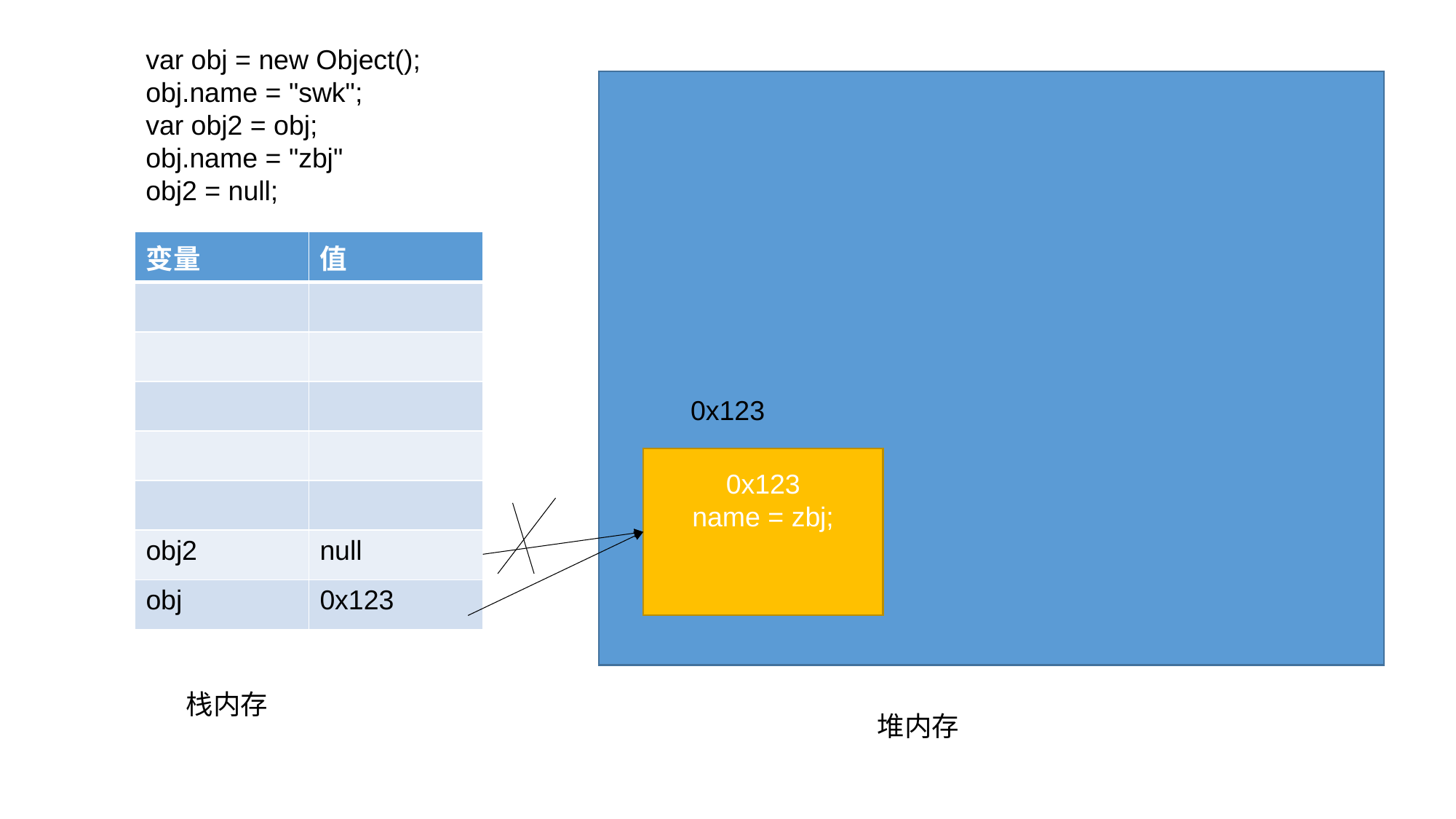

var obj = new Object();
obj.name = "swk";
var obj2 = obj;
obj.name = "zbj"
obj2 = null;

| 变量 | 值 |
| --- | --- |
|  |  |
|  |  |
|  |  |
|  |  |
|  |  |
| obj2 | null |
| obj | 0x123 |
0x123
0x123
name = zbj;

栈内存
堆内存